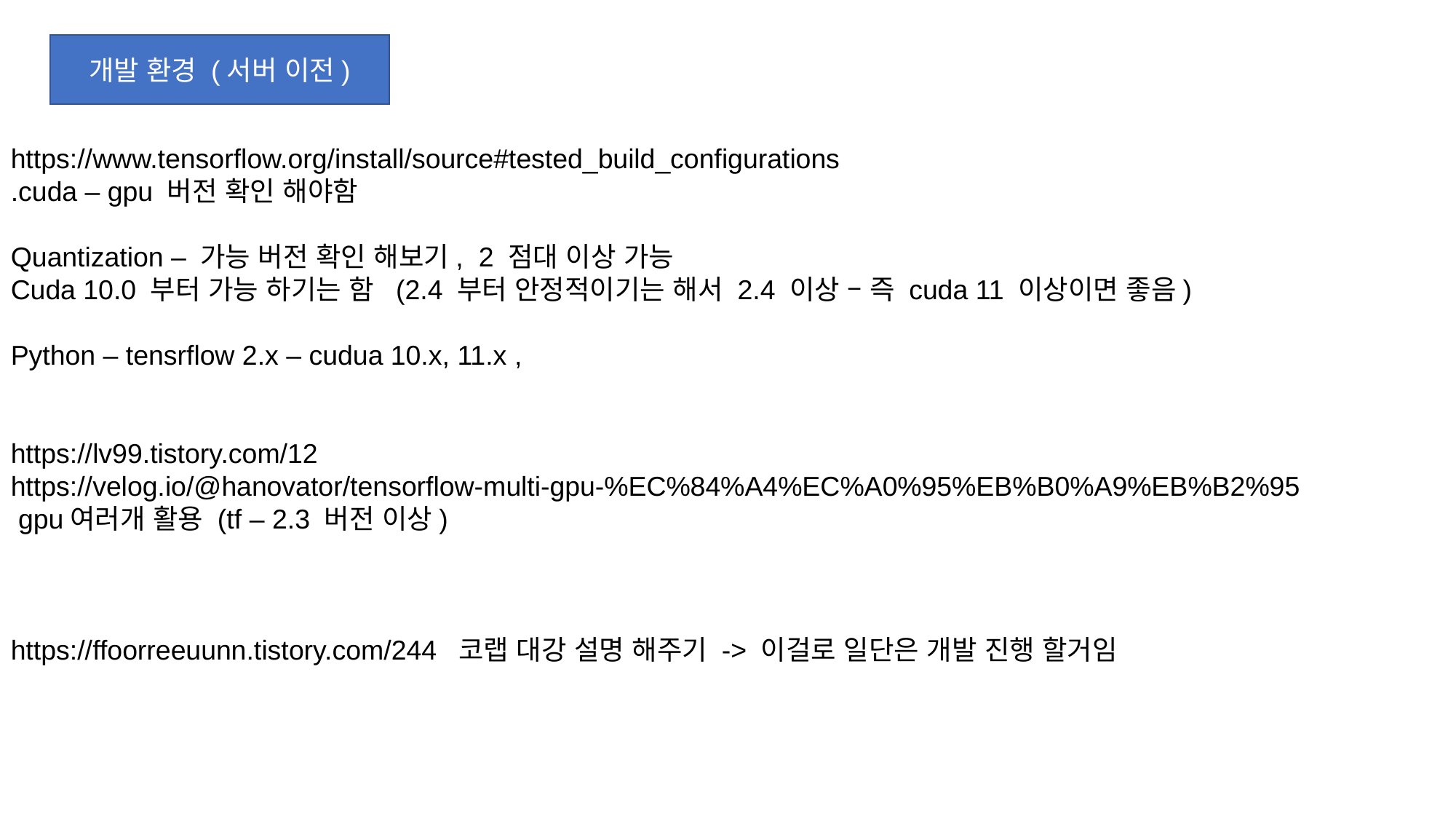

개발 환경 (서버 이전)
https://www.tensorflow.org/install/source#tested_build_configurations
.cuda – gpu 버전 확인 해야함

Quantization – 가능 버전 확인 해보기,  2 점대 이상 가능
Cuda 10.0 부터 가능 하기는 함  (2.4 부터 안정적이기는 해서 2.4 이상 – 즉 cuda 11 이상이면 좋음)

Python – tensrflow 2.x – cudua 10.x, 11.x ,

https://lv99.tistory.com/12
https://velog.io/@hanovator/tensorflow-multi-gpu-%EC%84%A4%EC%A0%95%EB%B0%A9%EB%B2%95
 gpu여러개 활용 (tf – 2.3 버전 이상)

https://ffoorreeuunn.tistory.com/244  코랩 대강 설명 해주기 -> 이걸로 일단은 개발 진행 할거임